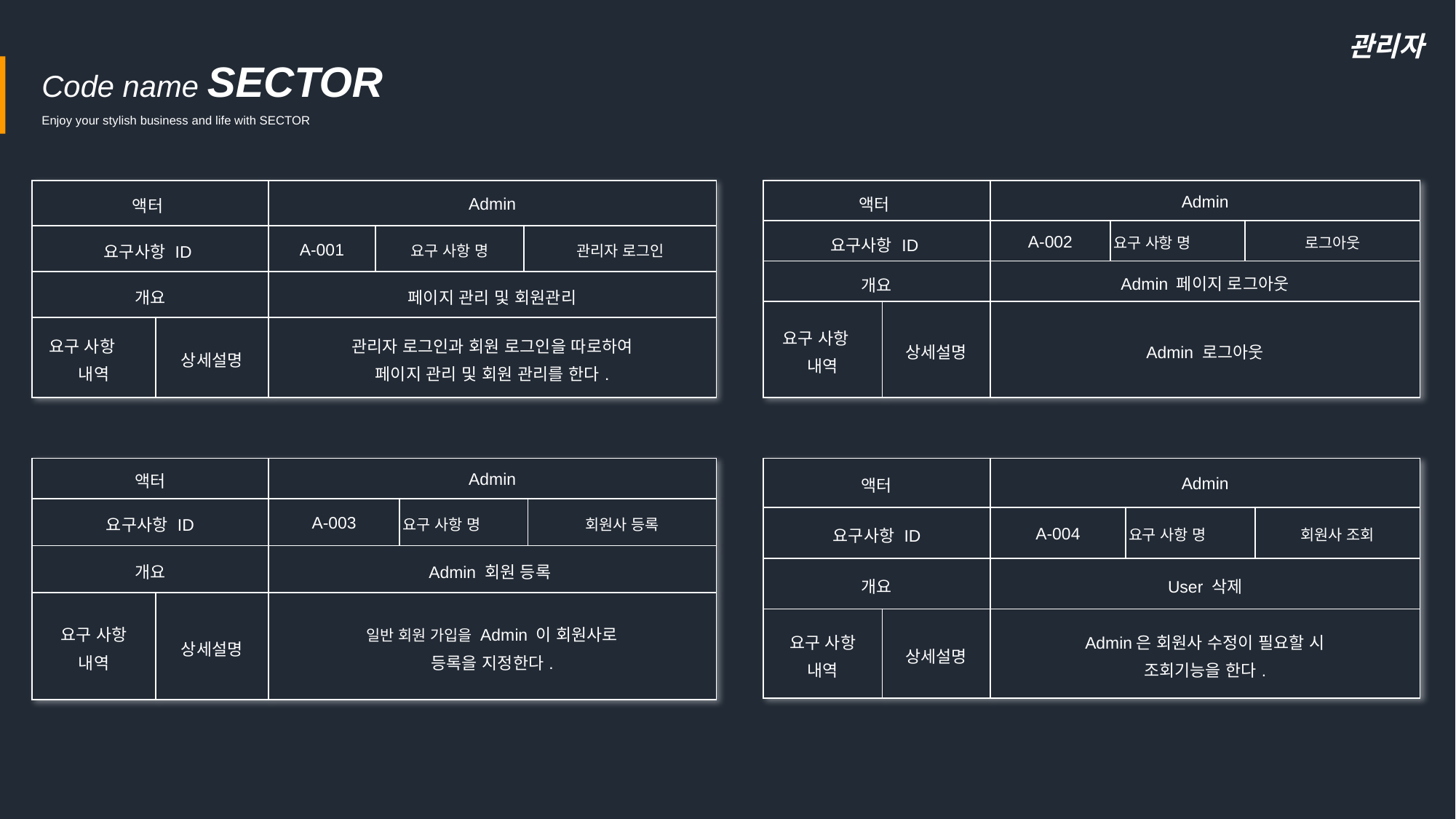

Code name SECTOR
Enjoy your stylish business and life with SECTOR
관리자

| 액터 |  | Admin |  |  |
| --- | --- | --- | --- | --- |
| 요구사항 ID |  | A-001 | 요구 사항 명 | 관리자 로그인 |
| 개요 |  | 페이지 관리 및 회원관리 |  |  |
| 요구 사항 내역 | 상세설명 | 관리자 로그인과 회원 로그인을 따로하여 페이지 관리 및 회원 관리를 한다. |  |  |
| 액터 |  | Admin |  |  |
| --- | --- | --- | --- | --- |
| 요구사항 ID |  | A-002 | 요구 사항 명 | 로그아웃 |
| 개요 |  | Admin 페이지 로그아웃 |  |  |
| 요구 사항 내역 | 상세설명 | Admin 로그아웃 |  |  |
| 액터 |  | Admin |  |  |
| --- | --- | --- | --- | --- |
| 요구사항 ID |  | A-003 | 요구 사항 명 | 회원사 등록 |
| 개요 |  | Admin 회원 등록 |  |  |
| 요구 사항 내역 | 상세설명 | 일반 회원 가입을 Admin 이 회원사로 등록을 지정한다. |  |  |
| 액터 |  | Admin |  |  |
| --- | --- | --- | --- | --- |
| 요구사항 ID |  | A-004 | 요구 사항 명 | 회원사 조회 |
| 개요 |  | User 삭제 |  |  |
| 요구 사항 내역 | 상세설명 | Admin은 회원사 수정이 필요할 시 조회기능을 한다. |  |  |